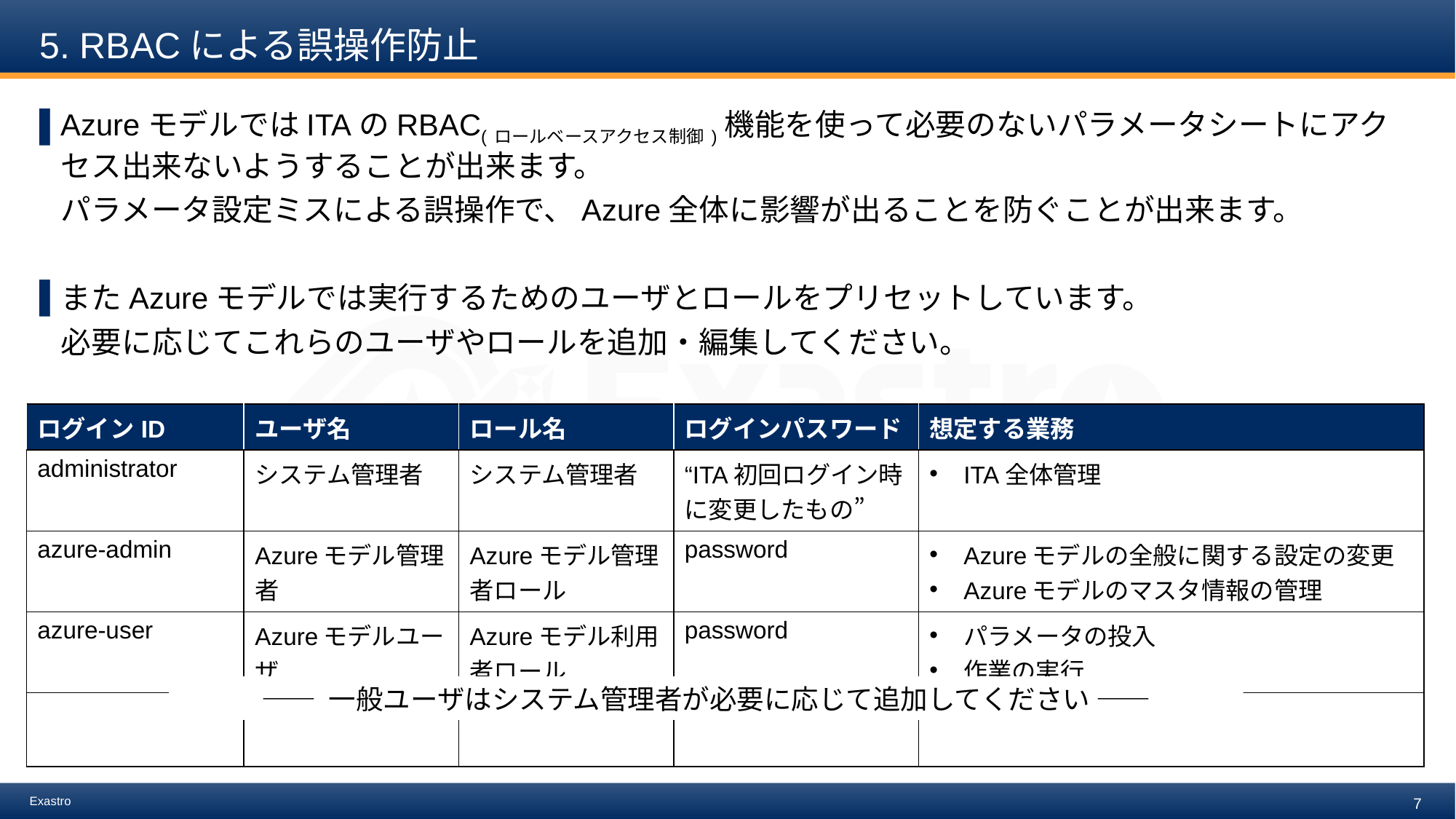

# 5. RBACによる誤操作防止
AzureモデルではITAのRBAC(ロールベースアクセス制御)機能を使って必要のないパラメータシートにアクセス出来ないようすることが出来ます。
パラメータ設定ミスによる誤操作で、Azure全体に影響が出ることを防ぐことが出来ます。

またAzureモデルでは実行するためのユーザとロールをプリセットしています。
必要に応じてこれらのユーザやロールを追加・編集してください。
| ログインID | ユーザ名 | ロール名 | ログインパスワード | 想定する業務 |
| --- | --- | --- | --- | --- |
| administrator | システム管理者 | システム管理者 | “ITA初回ログイン時に変更したもの” | ITA全体管理 |
| azure-admin | Azureモデル管理者 | Azureモデル管理者ロール | password | Azureモデルの全般に関する設定の変更 Azureモデルのマスタ情報の管理 |
| azure-user | Azureモデルユーザ | Azureモデル利用者ロール | password | パラメータの投入 作業の実行 |
|  |  |  |  |  |
―― 一般ユーザはシステム管理者が必要に応じて追加してください ――